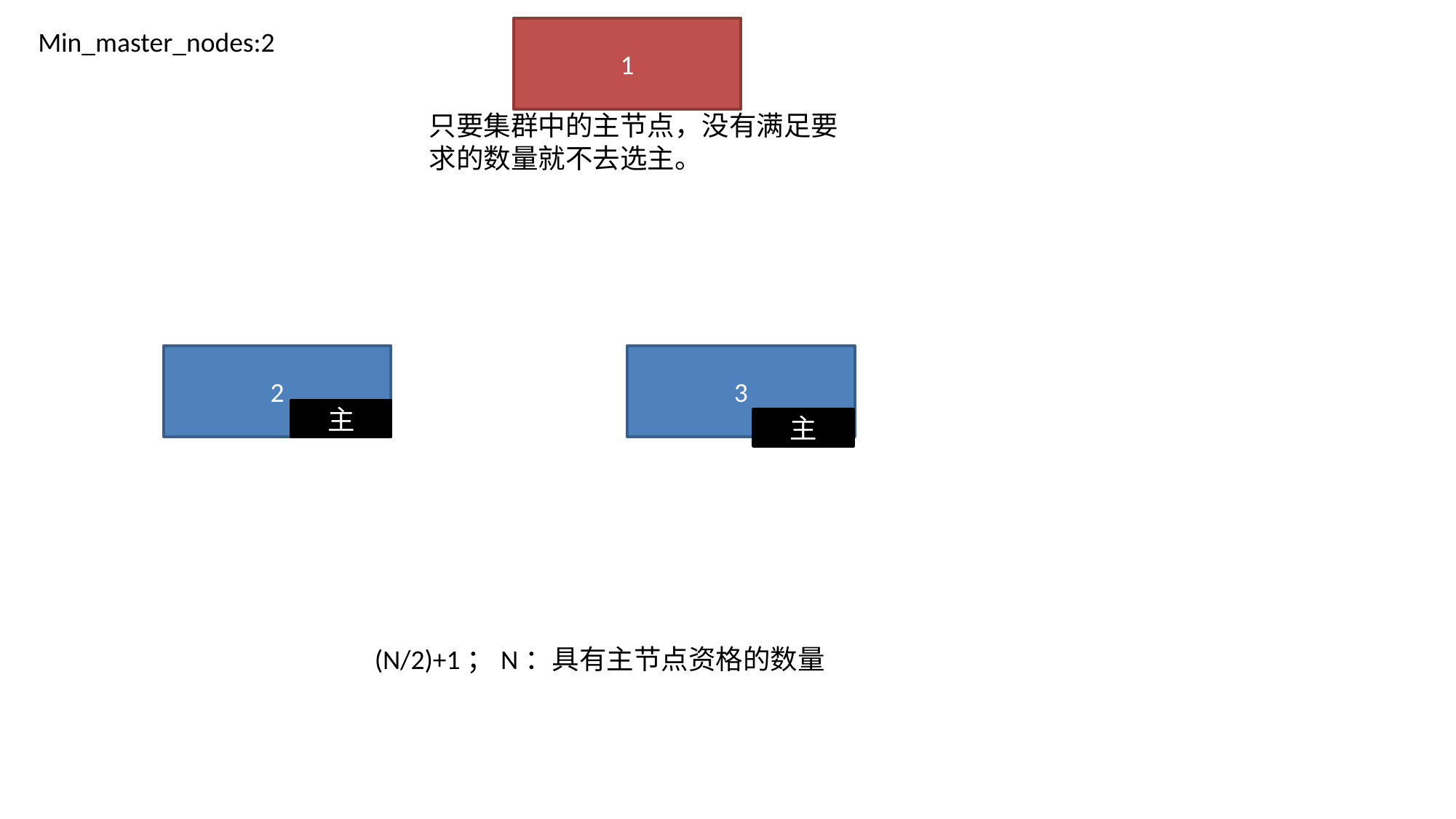

1
Min_master_nodes:2
只要集群中的主节点，没有满足要求的数量就不去选主。
2
3
主
主
(N/2)+1；N：具有主节点资格的数量